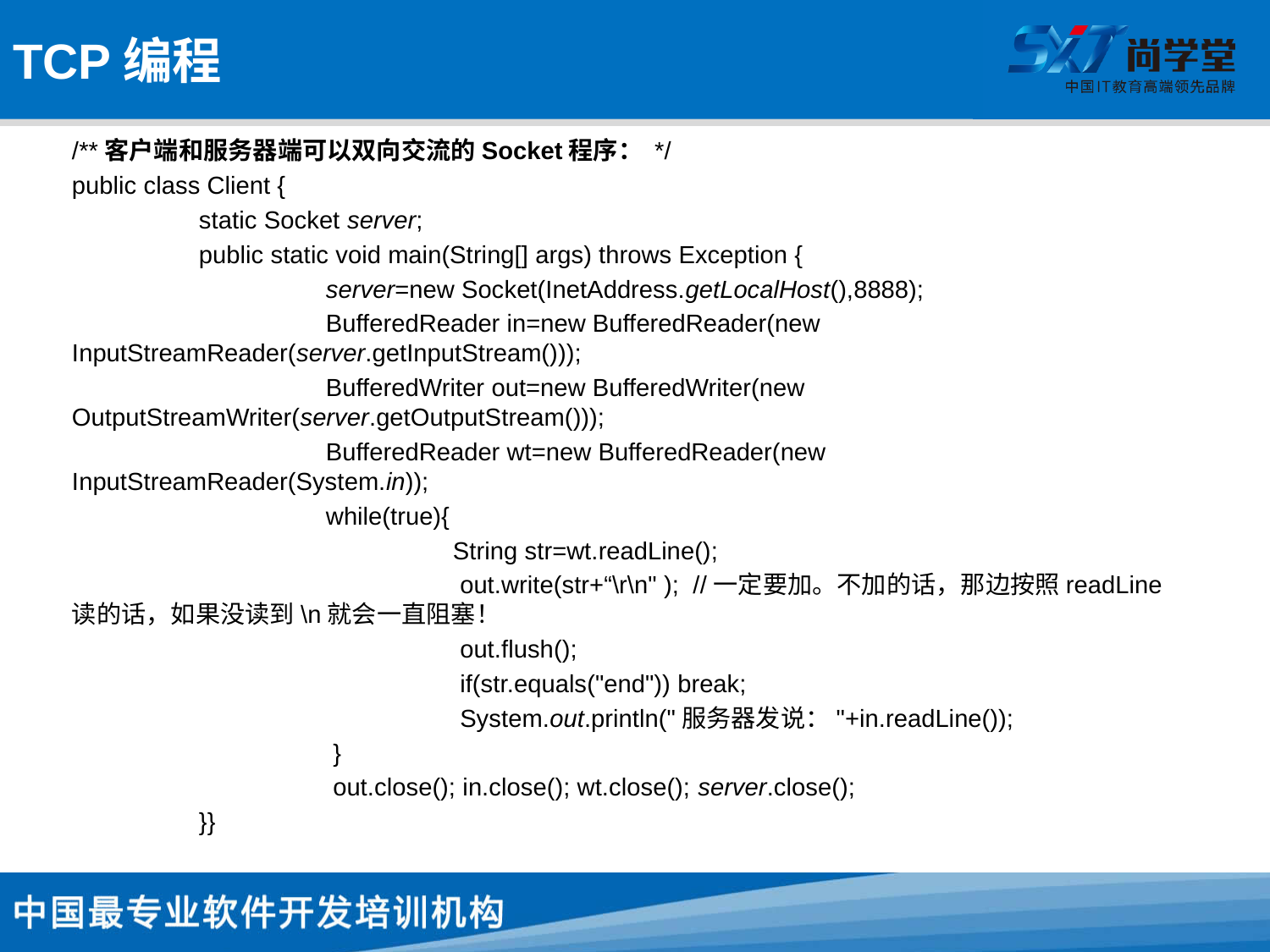

# TCP编程
/**客户端和服务器端可以双向交流的Socket程序： */
public class Client {
	static Socket server;
	public static void main(String[] args) throws Exception {
	 	server=new Socket(InetAddress.getLocalHost(),8888);
		BufferedReader in=new BufferedReader(new InputStreamReader(server.getInputStream()));
		BufferedWriter out=new BufferedWriter(new OutputStreamWriter(server.getOutputStream()));
		BufferedReader wt=new BufferedReader(new InputStreamReader(System.in));
		while(true){
			String str=wt.readLine();
			 out.write(str+“\r\n" );  //一定要加。不加的话，那边按照readLine读的话，如果没读到\n就会一直阻塞！
			 out.flush();
			 if(str.equals("end")) break;
			 System.out.println("服务器发说："+in.readLine());
		 }
		 out.close(); in.close(); wt.close(); server.close();
}}